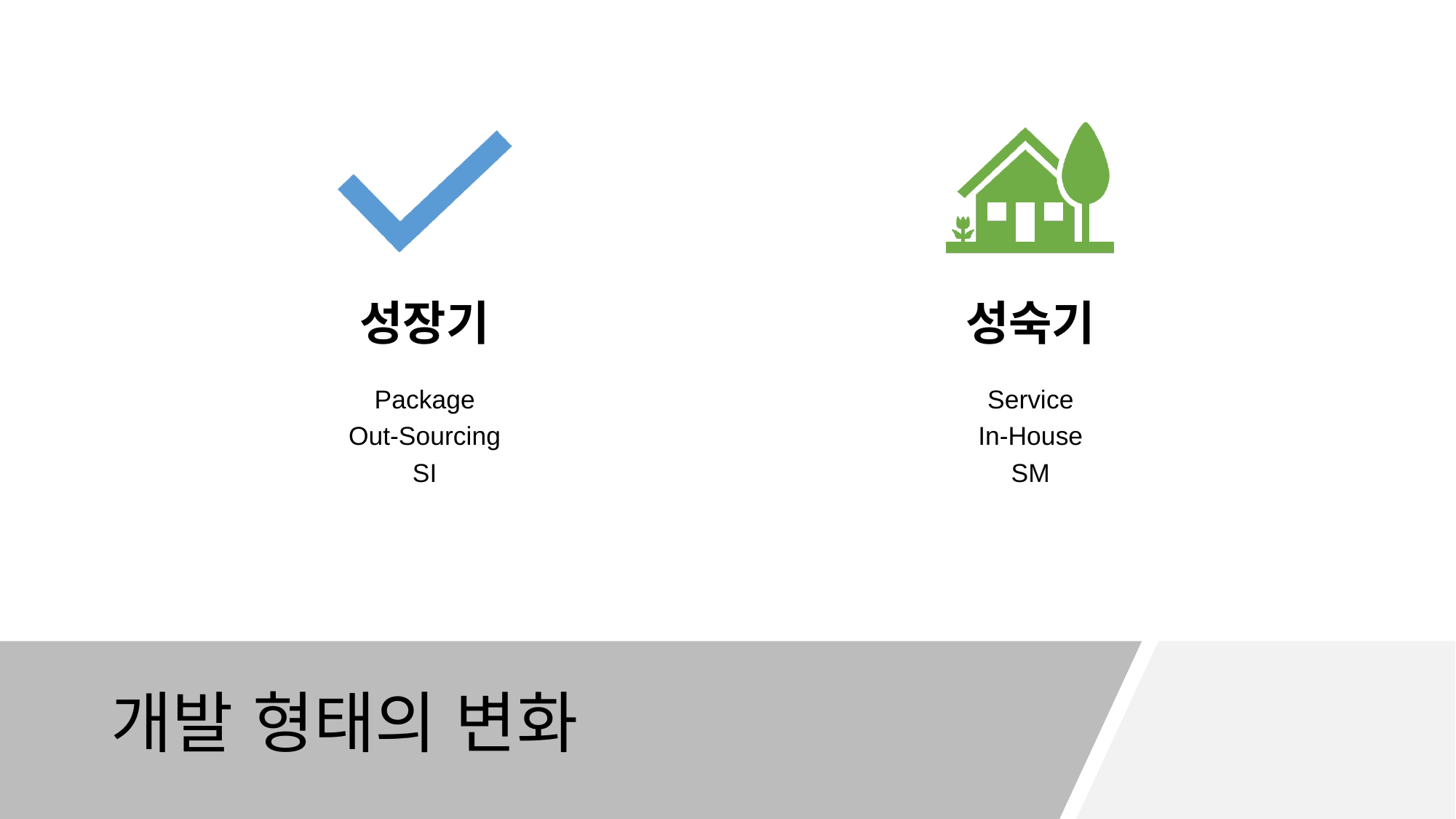

성장기
Package
Out-Sourcing
SI
성숙기
Service
In-House
SM

# 개발 형태의 변화